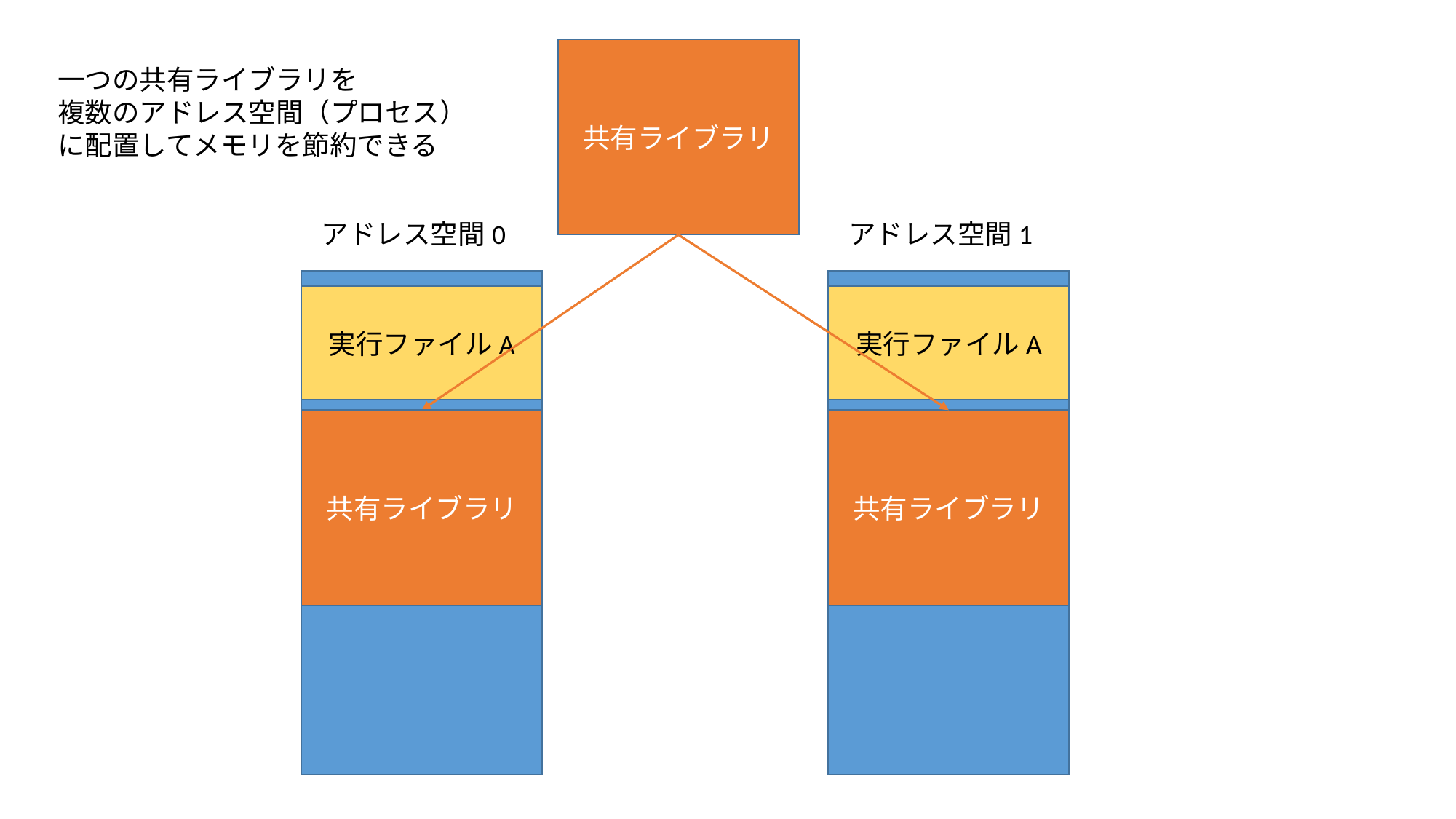

共有ライブラリ
一つの共有ライブラリを
複数のアドレス空間（プロセス）
に配置してメモリを節約できる
アドレス空間0
アドレス空間1

実行ファイルA
実行ファイルA
共有ライブラリ
共有ライブラリ